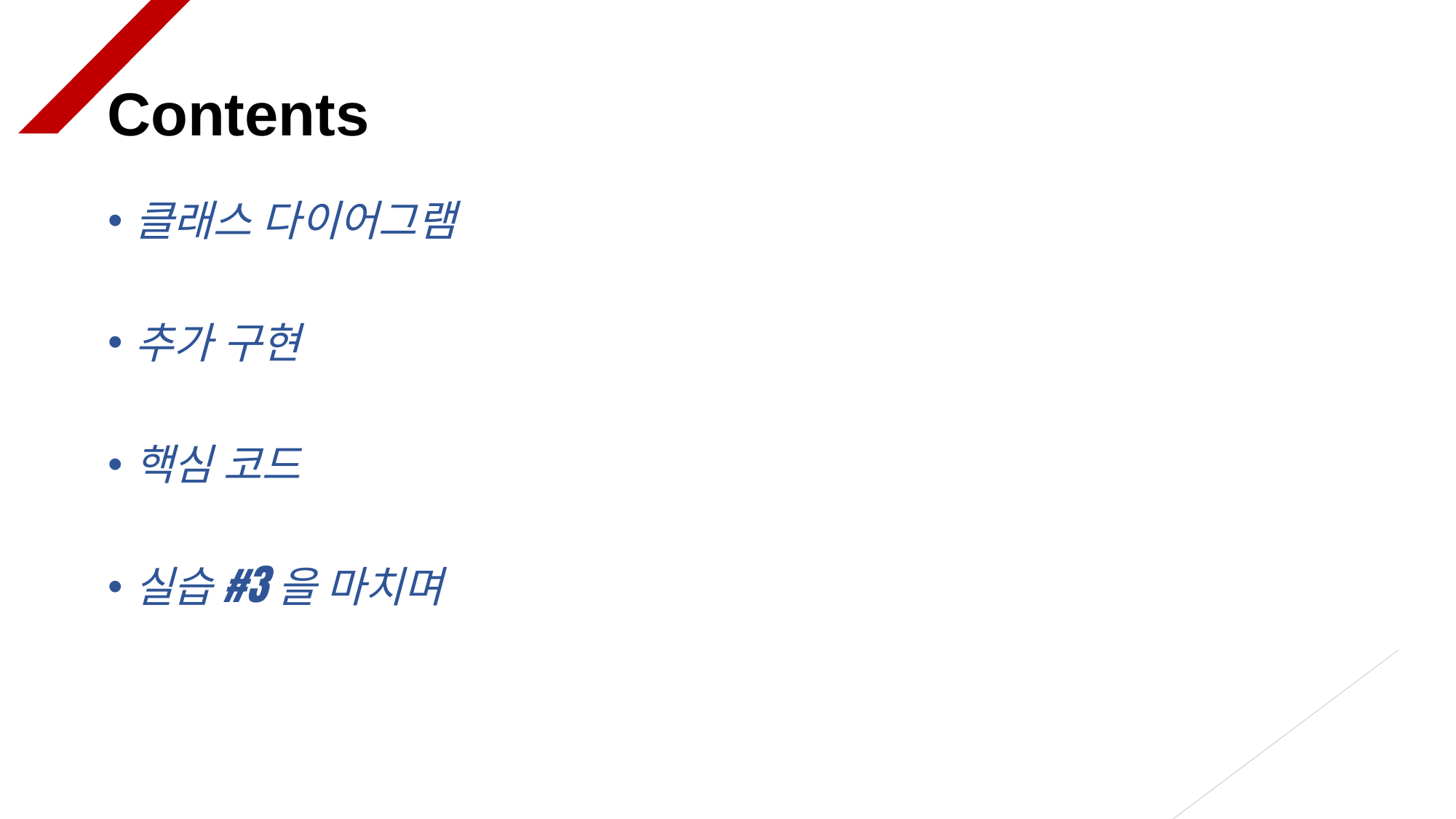

Contents
클래스 다이어그램

추가 구현

핵심 코드

실습#3을 마치며